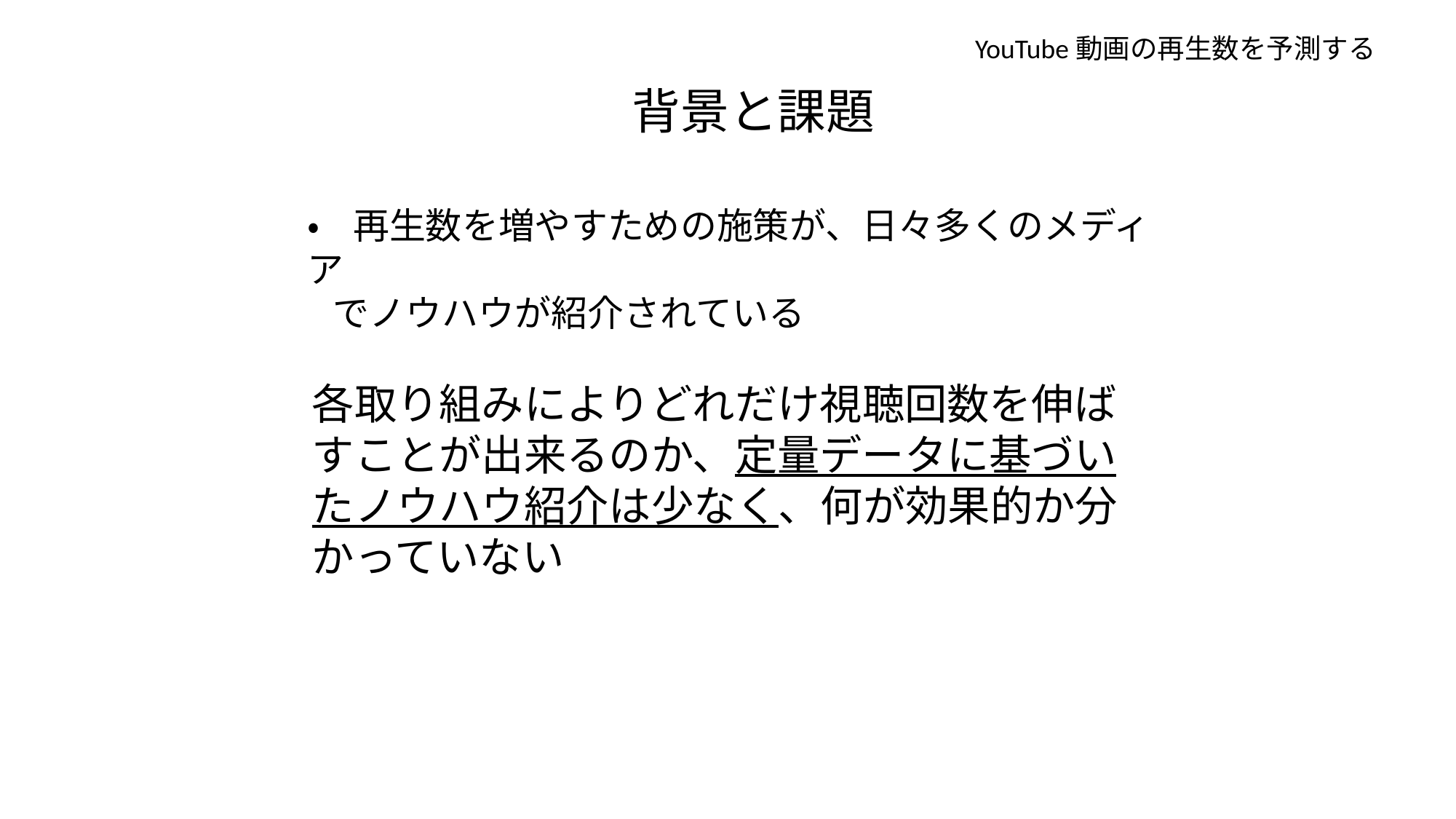

YouTube動画の再生数を予測する
背景と課題
•再生数を増やすための施策が、日々多くのメディア
  でノウハウが紹介されている
各取り組みによりどれだけ視聴回数を伸ばすことが出来るのか、定量データに基づいたノウハウ紹介は少なく、何が効果的か分かっていない